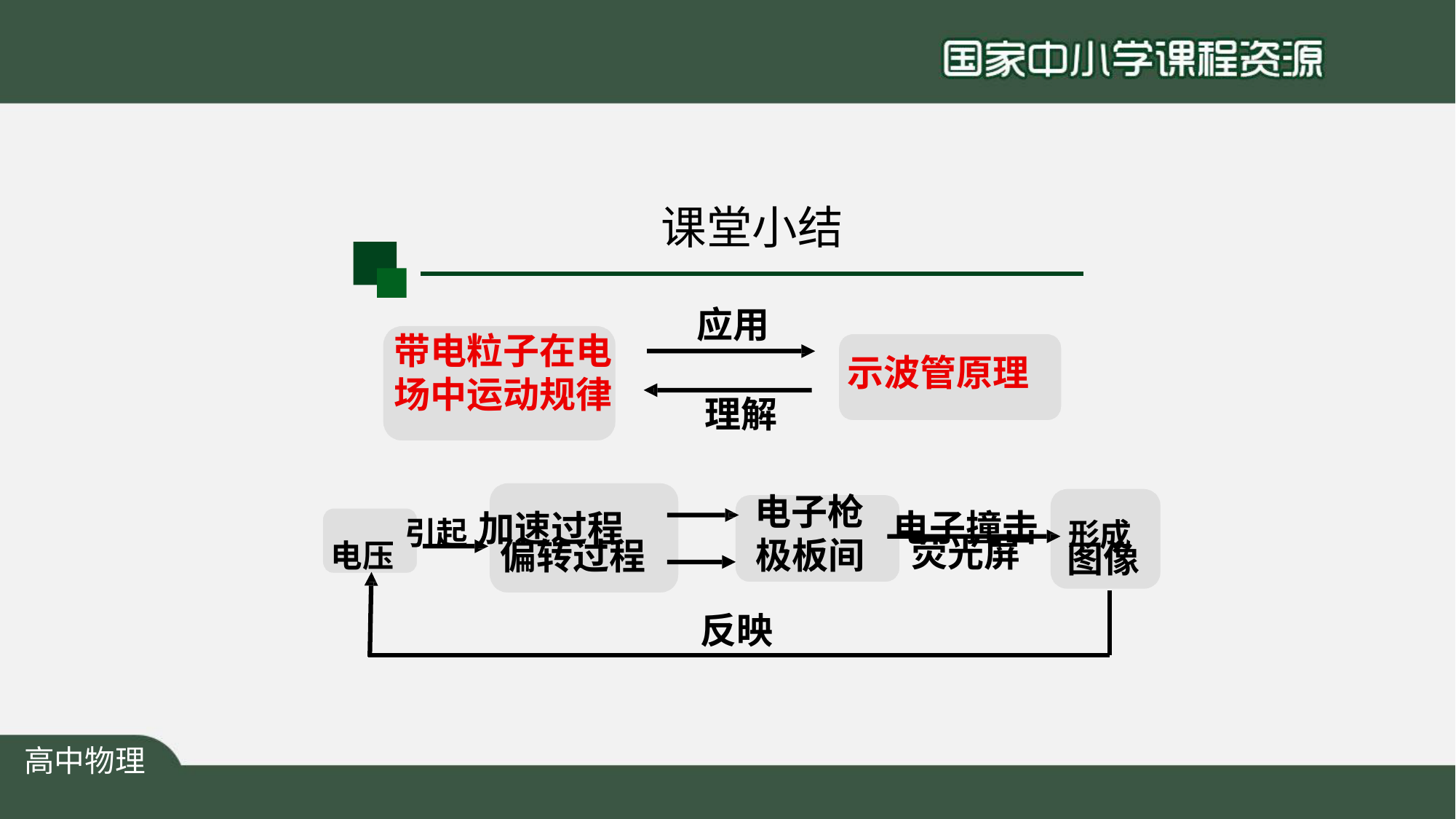

# 课堂小结

应用

带电粒子在电 场中运动规律

示波管原理

理解

电子撞击	形成
电压 引起 加速过程

电子枪 极板间
反映

荧光屏

偏转过程
图像

高中物理